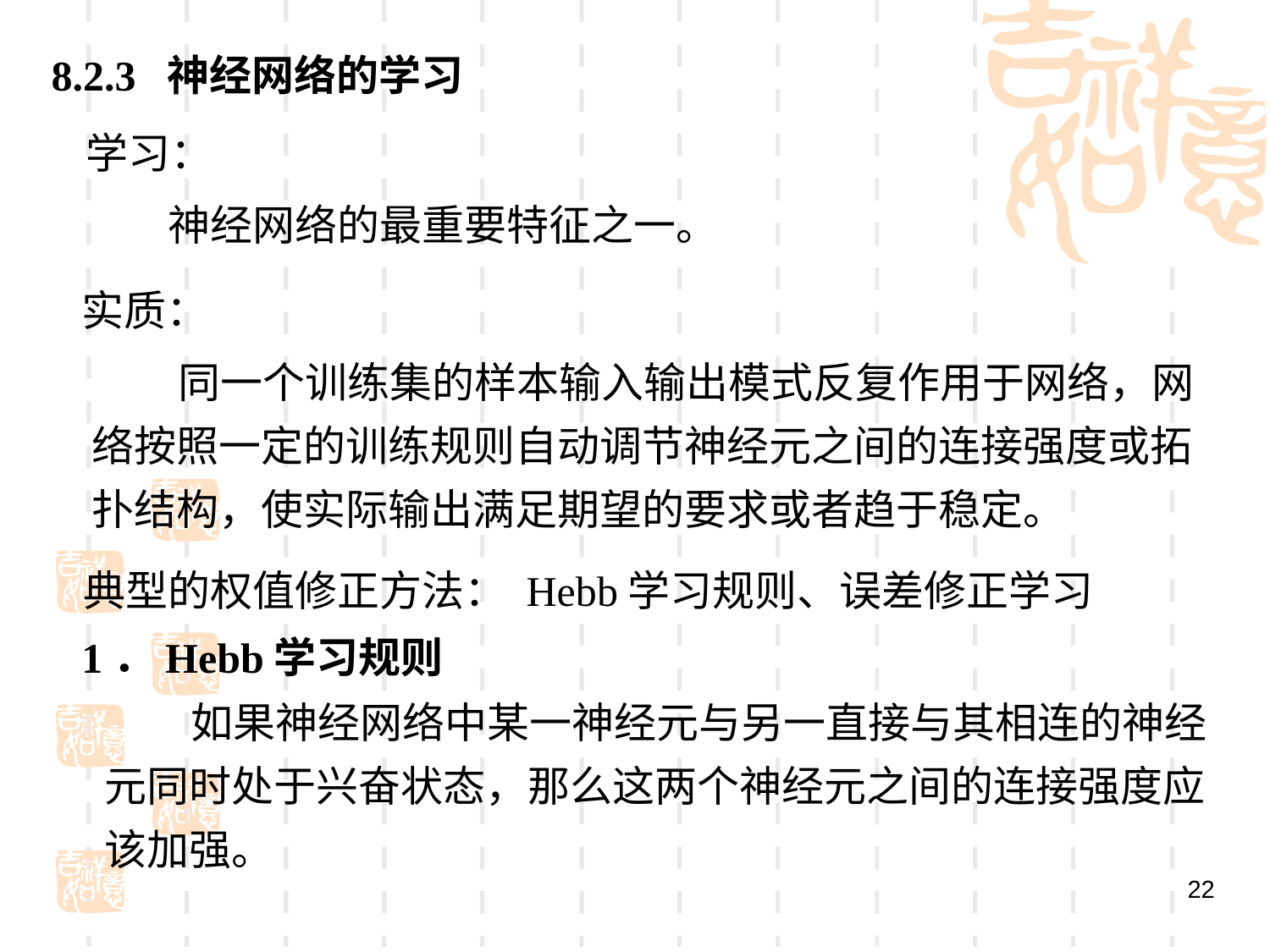

8.2.3  神经网络的学习
学习：
神经网络的最重要特征之一。
实质：
        同一个训练集的样本输入输出模式反复作用于网络，网
络按照一定的训练规则自动调节神经元之间的连接强度或拓
扑结构，使实际输出满足期望的要求或者趋于稳定。
典型的权值修正方法： Hebb学习规则、误差修正学习
1．Hebb学习规则
        如果神经网络中某一神经元与另一直接与其相连的神经
元同时处于兴奋状态，那么这两个神经元之间的连接强度应
该加强。
22